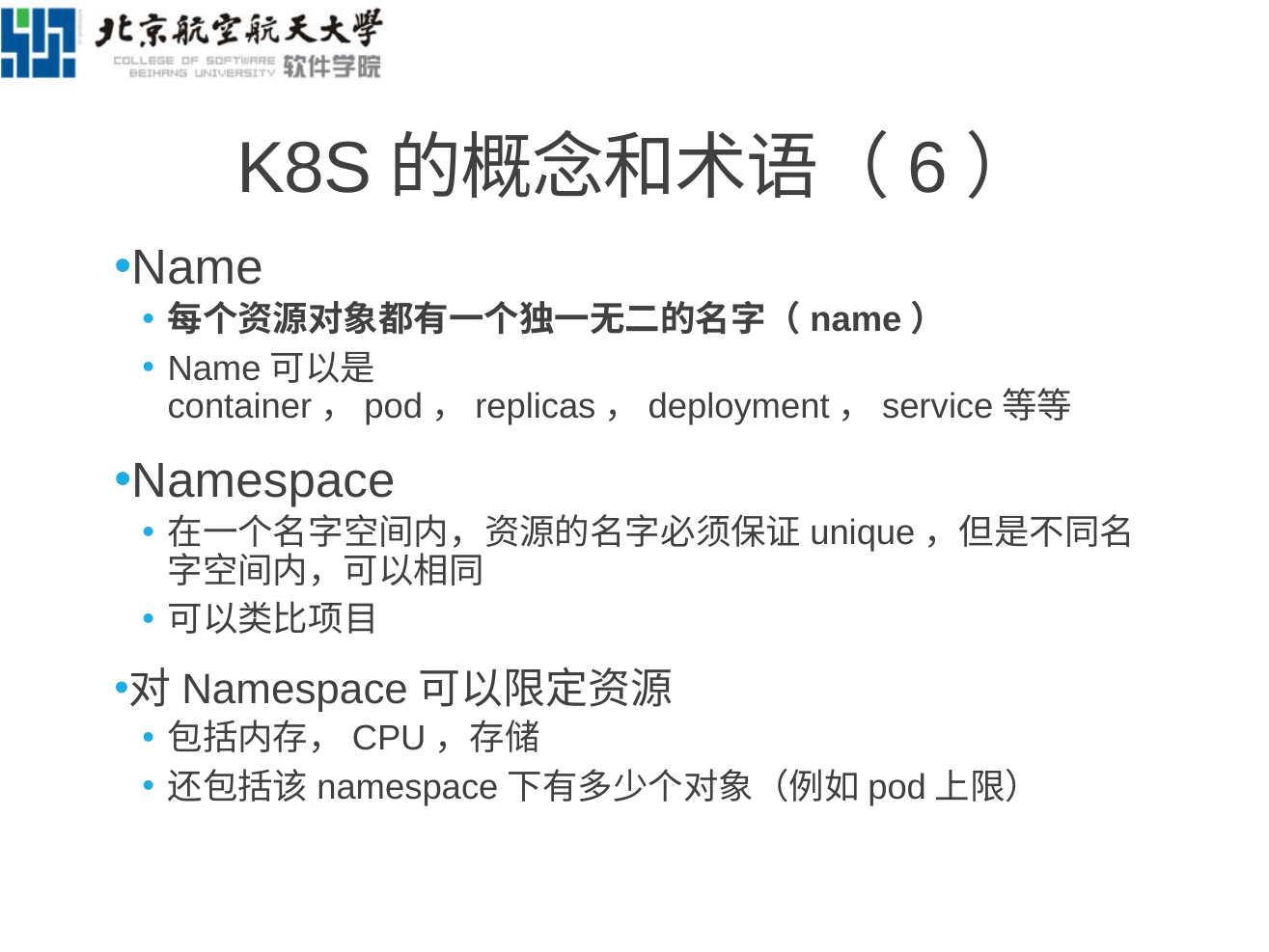

# K8S的概念和术语（6）
Name
每个资源对象都有一个独一无二的名字（name）
Name可以是container，pod，replicas，deployment，service等等
Namespace
在一个名字空间内，资源的名字必须保证unique，但是不同名字空间内，可以相同
可以类比项目
对Namespace可以限定资源
包括内存，CPU，存储
还包括该namespace下有多少个对象（例如pod上限）